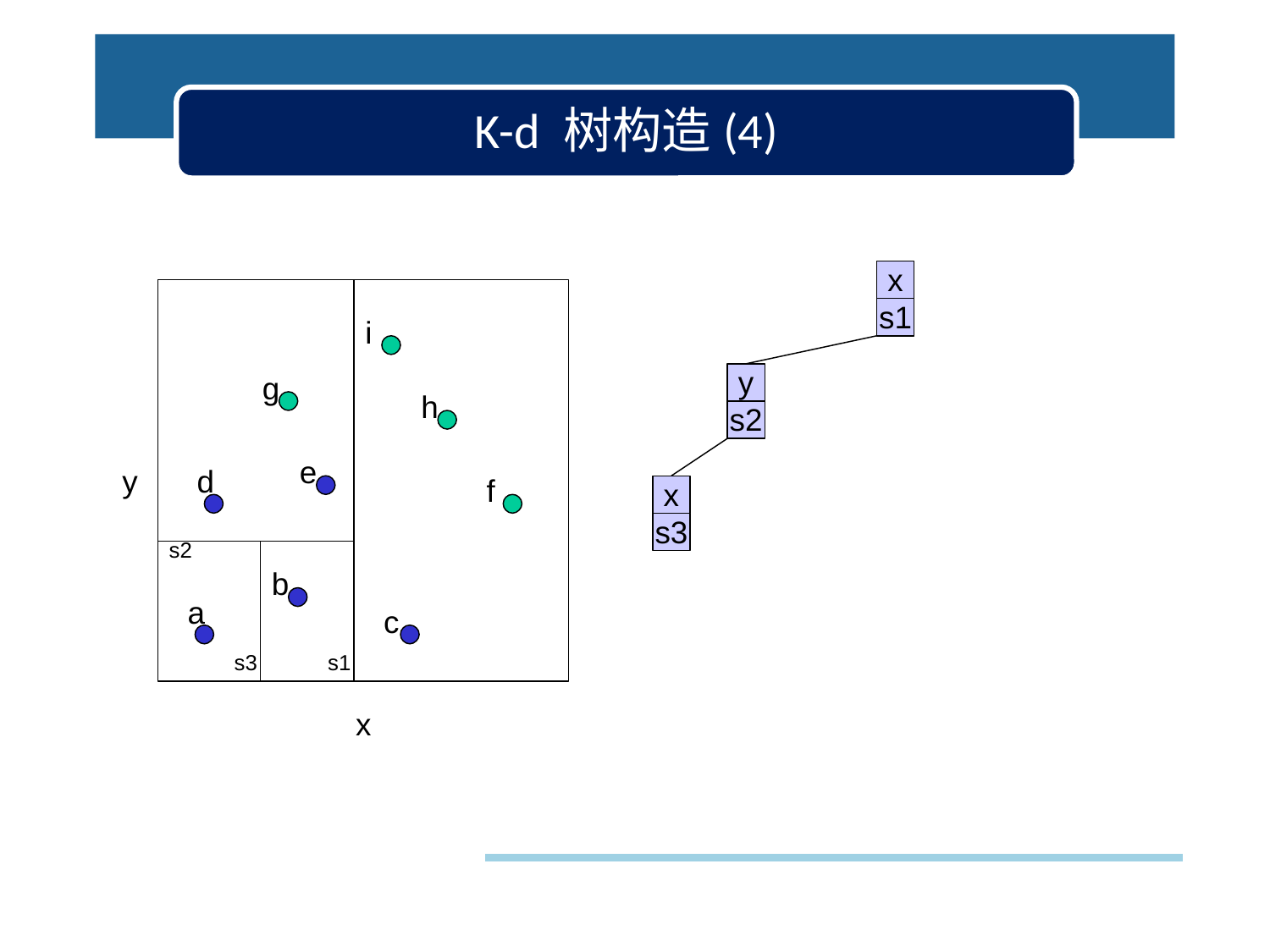

# K-d 树构造(4)
x

s1

i

y

g
h

s2

e
y
d
f
x

s3

s2

b

a
c

s3
s1
x